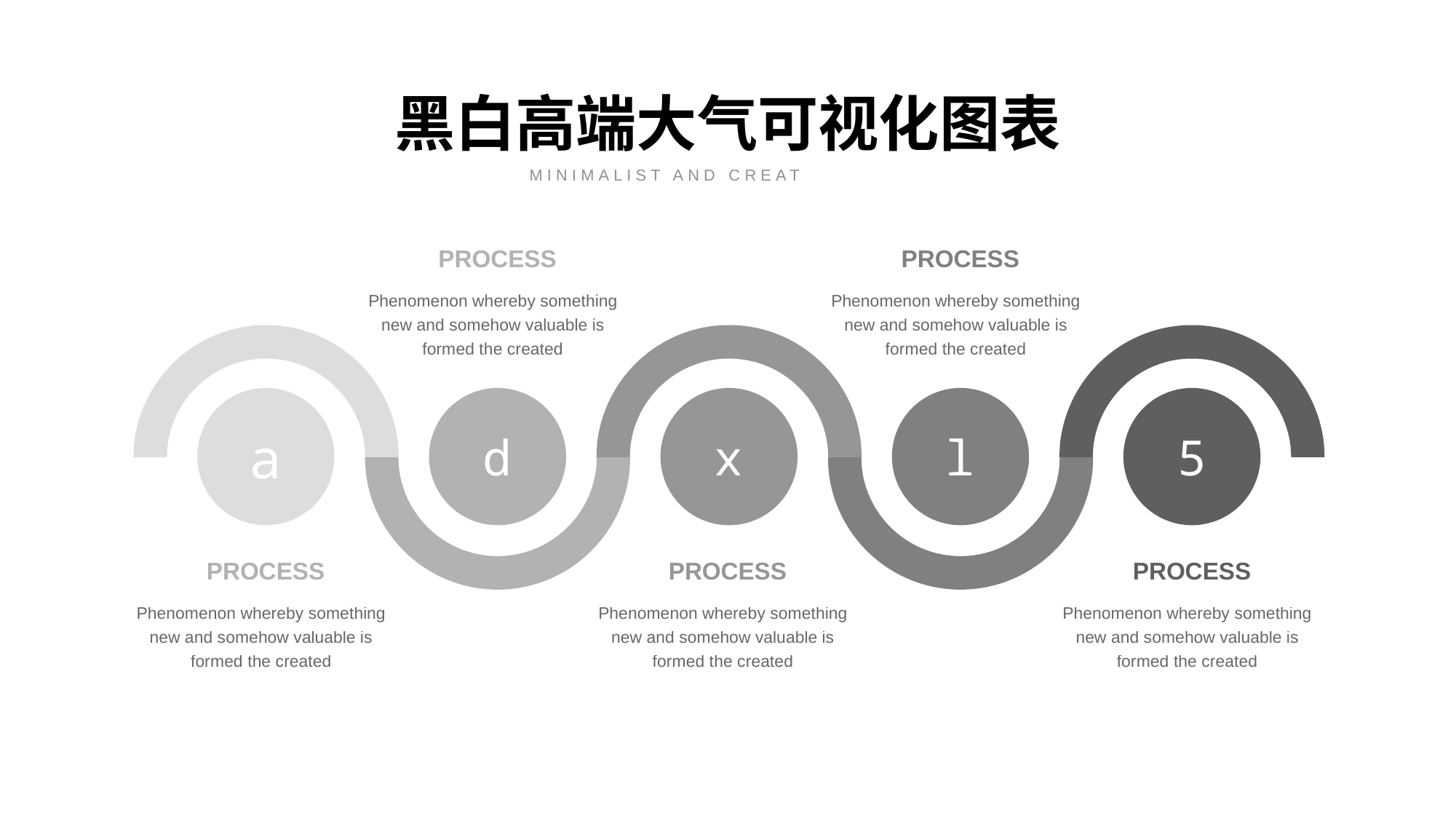

黑白高端大气可视化图表
MINIMALIST AND CREATIVE THEME
PROCESS
Phenomenon whereby something new and somehow valuable is formed the created
PROCESS
Phenomenon whereby something new and somehow valuable is formed the created

a
d
x
l
5

PROCESS
Phenomenon whereby something new and somehow valuable is formed the created
PROCESS
Phenomenon whereby something new and somehow valuable is formed the created
PROCESS
Phenomenon whereby something new and somehow valuable is formed the created